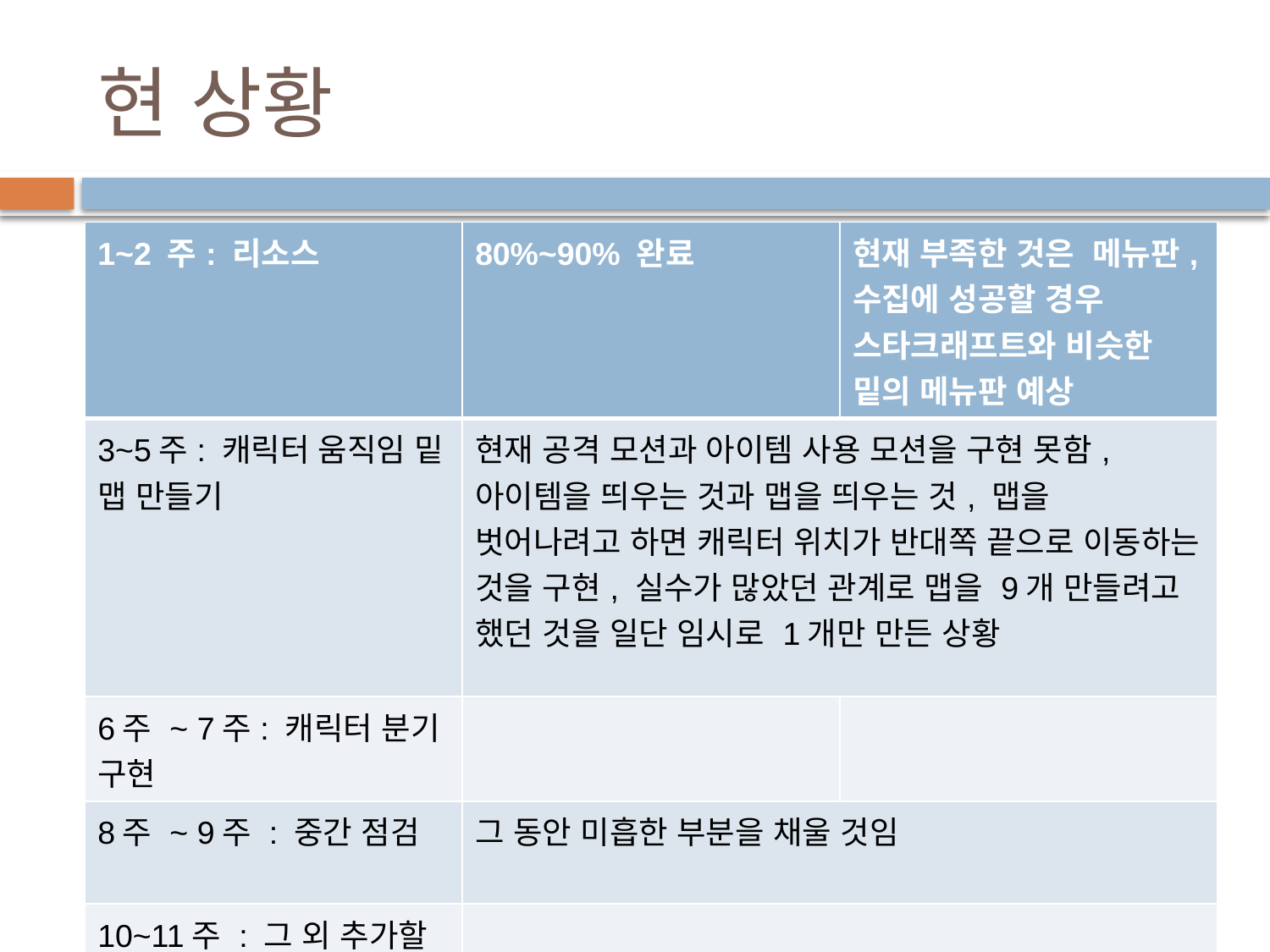

# 현 상황
| 1~2 주: 리소스 | 80%~90% 완료 | 현재 부족한 것은 메뉴판, 수집에 성공할 경우 스타크래프트와 비슷한 밑의 메뉴판 예상 |
| --- | --- | --- |
| 3~5주: 캐릭터 움직임 밑 맵 만들기 | 현재 공격 모션과 아이템 사용 모션을 구현 못함, 아이템을 띄우는 것과 맵을 띄우는 것, 맵을 벗어나려고 하면 캐릭터 위치가 반대쪽 끝으로 이동하는 것을 구현, 실수가 많았던 관계로 맵을 9개 만들려고 했던 것을 일단 임시로 1개만 만든 상황 |  |
| 6주 ~ 7주: 캐릭터 분기 구현 |  |  |
| 8주 ~ 9주 : 중간 점검 | 그 동안 미흡한 부분을 채울 것임 |  |
| 10~11주 : 그 외 추가할 것 |  |  |